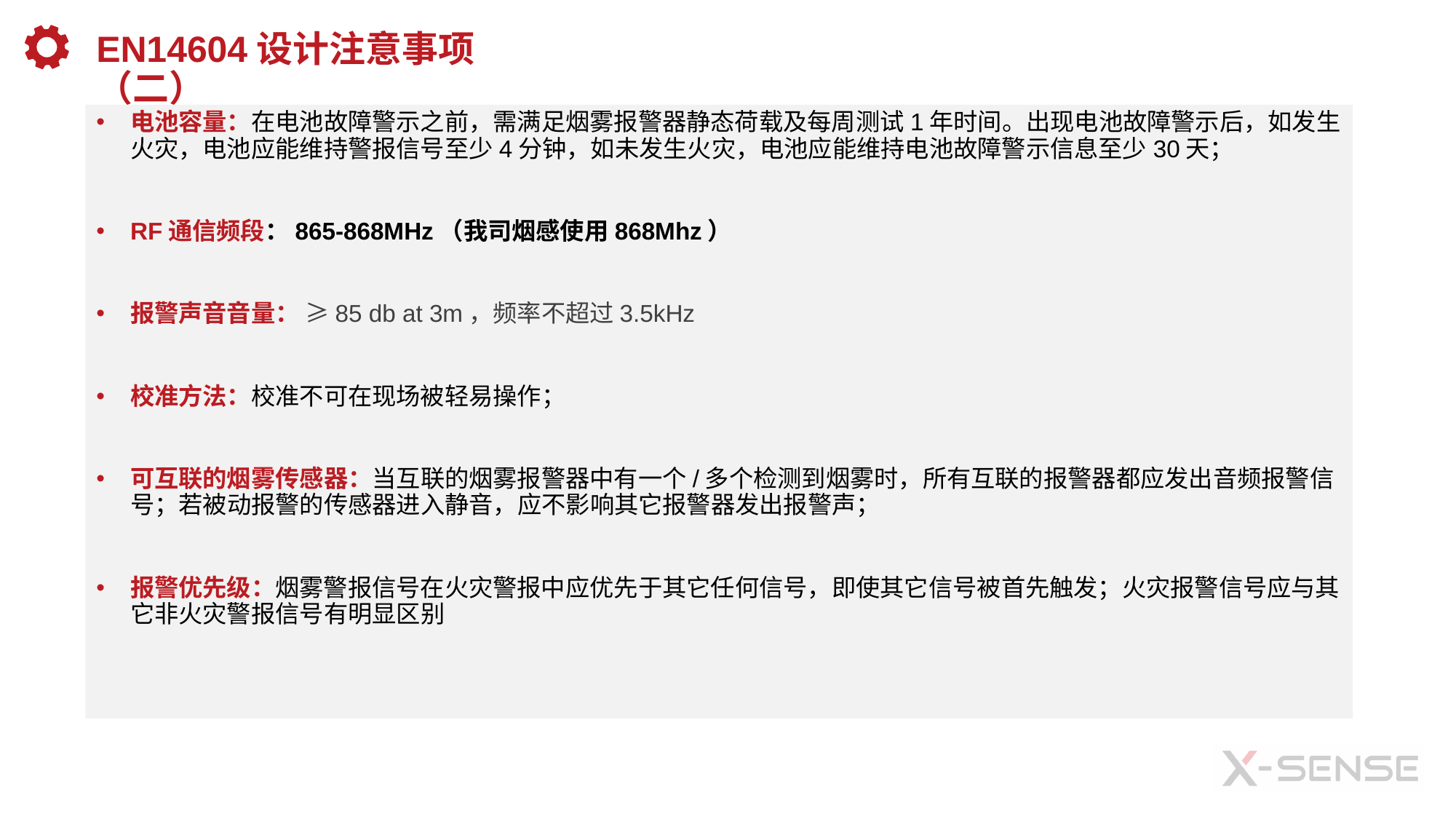

EN14604设计注意事项（二）

电池容量：在电池故障警示之前，需满足烟雾报警器静态荷载及每周测试1年时间。出现电池故障警示后，如发生火灾，电池应能维持警报信号至少4分钟，如未发生火灾，电池应能维持电池故障警示信息至少30天；

RF通信频段：865-868MHz（我司烟感使用868Mhz）

报警声音音量： ≥85 db at 3m，频率不超过3.5kHz

校准方法：校准不可在现场被轻易操作；

可互联的烟雾传感器：当互联的烟雾报警器中有一个/多个检测到烟雾时，所有互联的报警器都应发出音频报警信号；若被动报警的传感器进入静音，应不影响其它报警器发出报警声；

报警优先级：烟雾警报信号在火灾警报中应优先于其它任何信号，即使其它信号被首先触发；火灾报警信号应与其它非火灾警报信号有明显区别